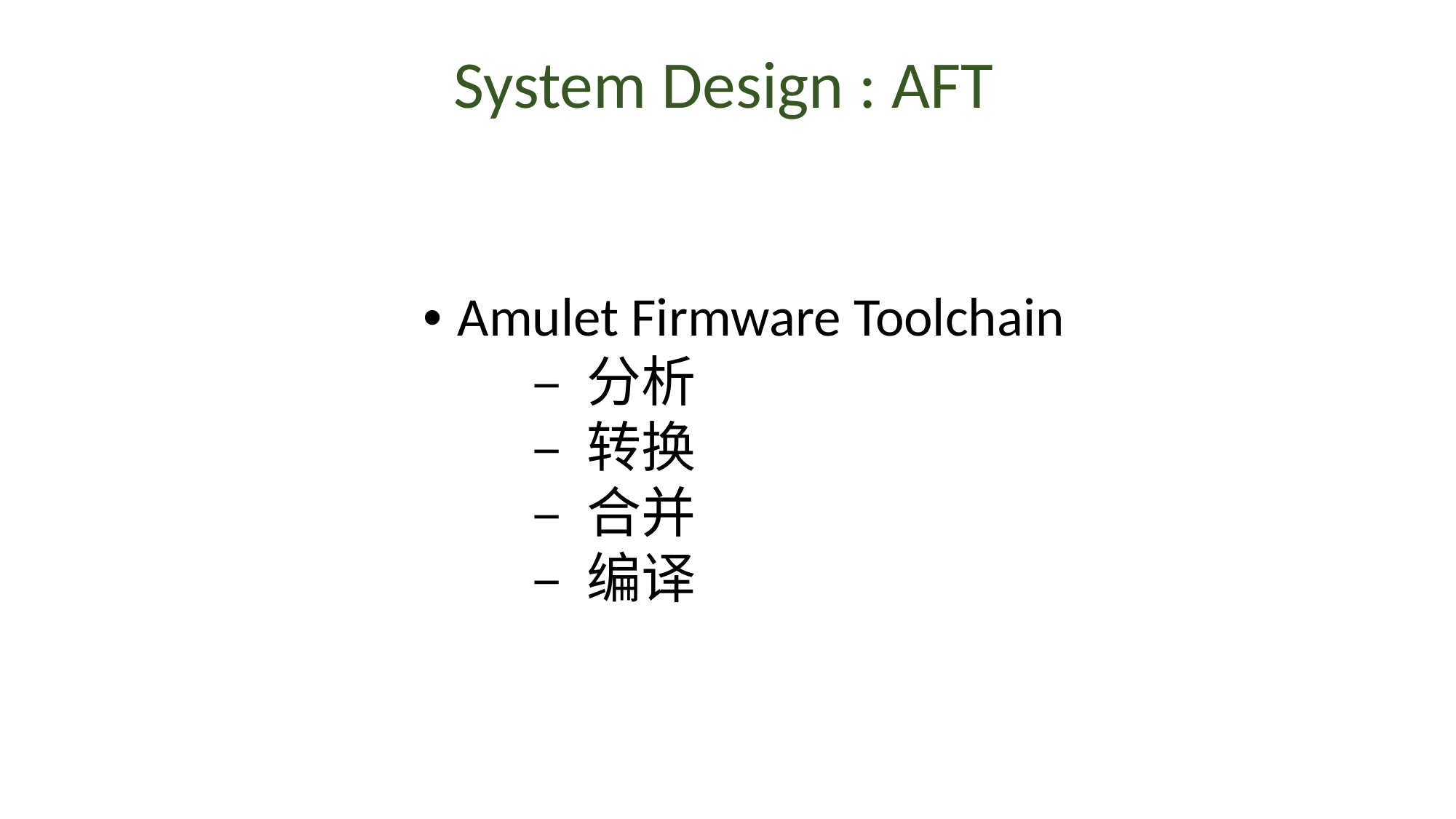

System Design : AFT
• Amulet Firmware Toolchain
	– 分析
	– 转换
	– 合并
	– 编译